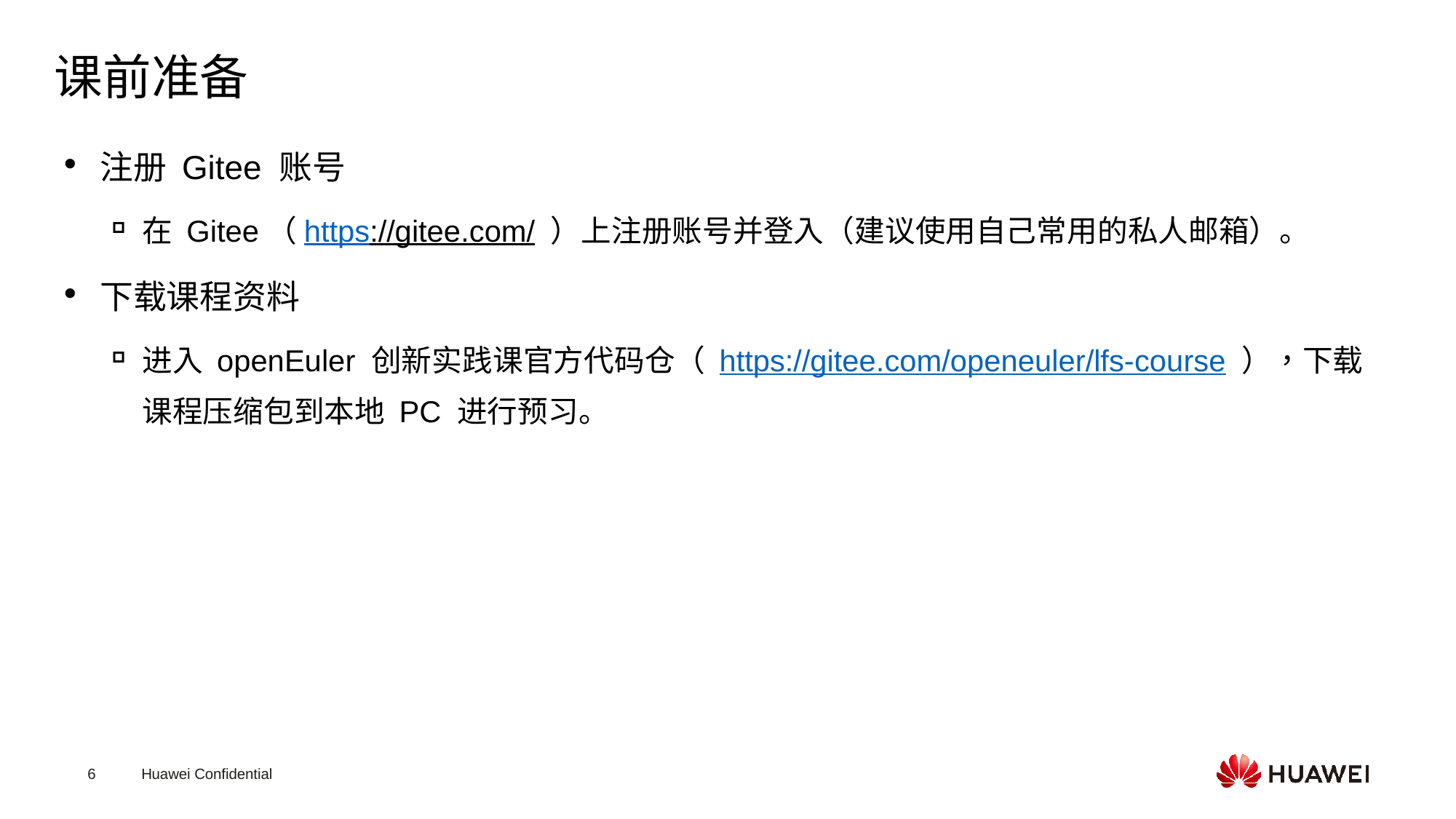

# 课前准备
注册 Gitee 账号
在 Gitee（https://gitee.com/ ）上注册账号并登入（建议使用自己常用的私人邮箱）。
下载课程资料
进入 openEuler 创新实践课官方代码仓（ https://gitee.com/openeuler/lfs-course ），下载课程压缩包到本地 PC 进行预习。